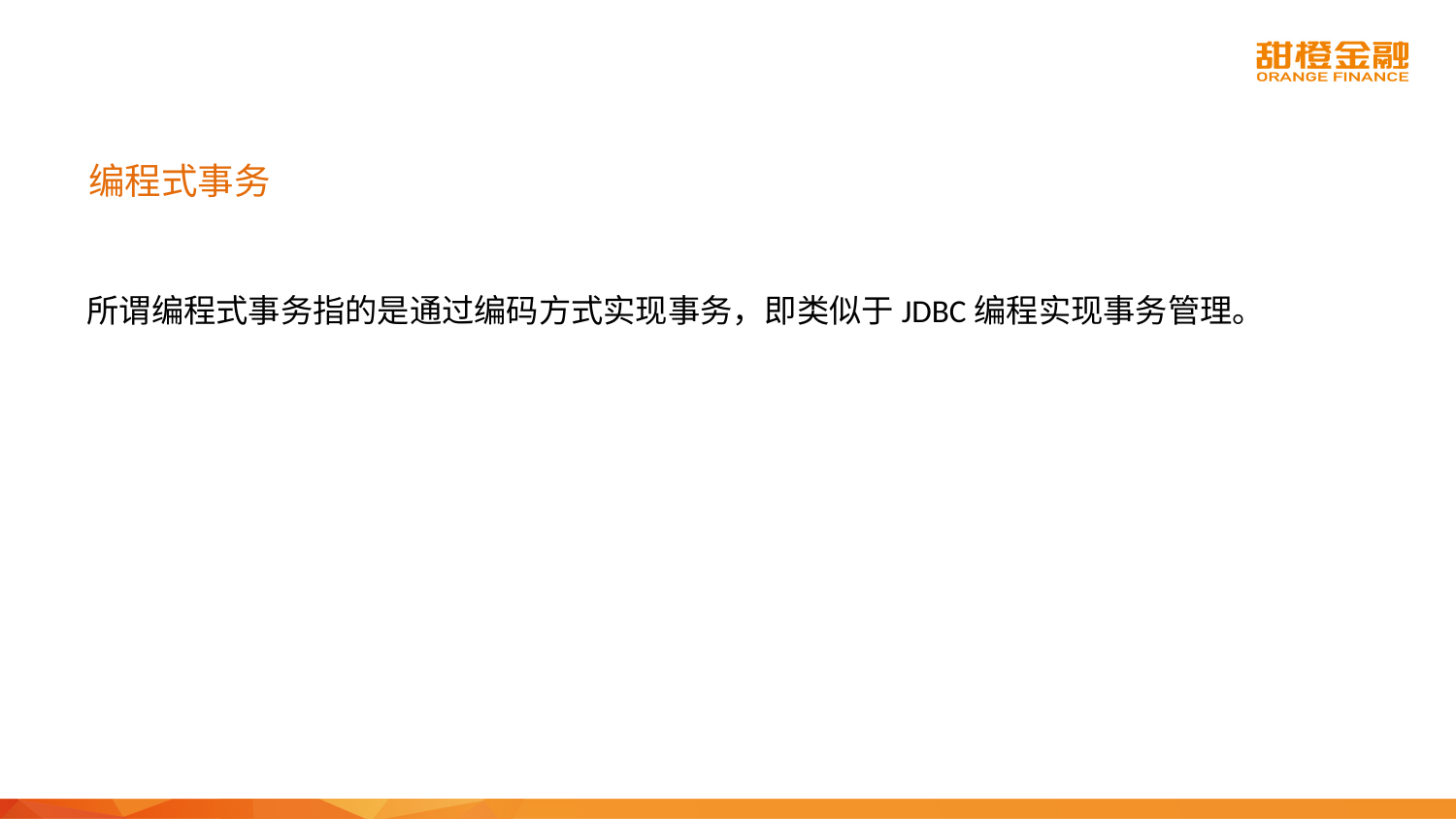

# 编程式事务
所谓编程式事务指的是通过编码方式实现事务，即类似于JDBC编程实现事务管理。